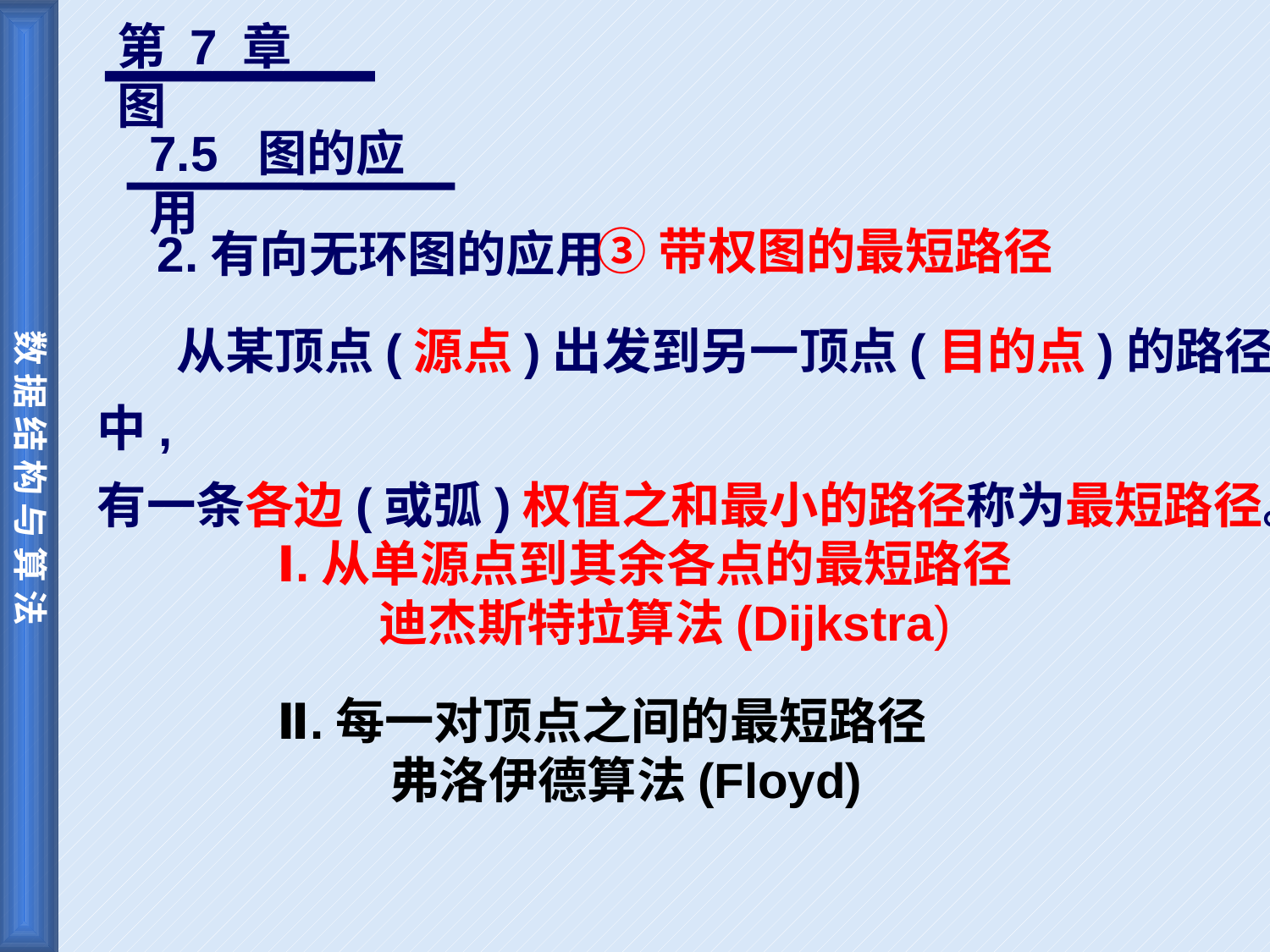

第 7 章  图

7.5  图的应用

③带权图的最短路径
2.有向无环图的应用
      从某顶点(源点)出发到另一顶点(目的点)的路径中,
有一条各边(或弧)权值之和最小的路径称为最短路径。
Ⅰ.从单源点到其余各点的最短路径
        迪杰斯特拉算法(Dijkstra)
Ⅱ.每一对顶点之间的最短路径
         弗洛伊德算法(Floyd)
23